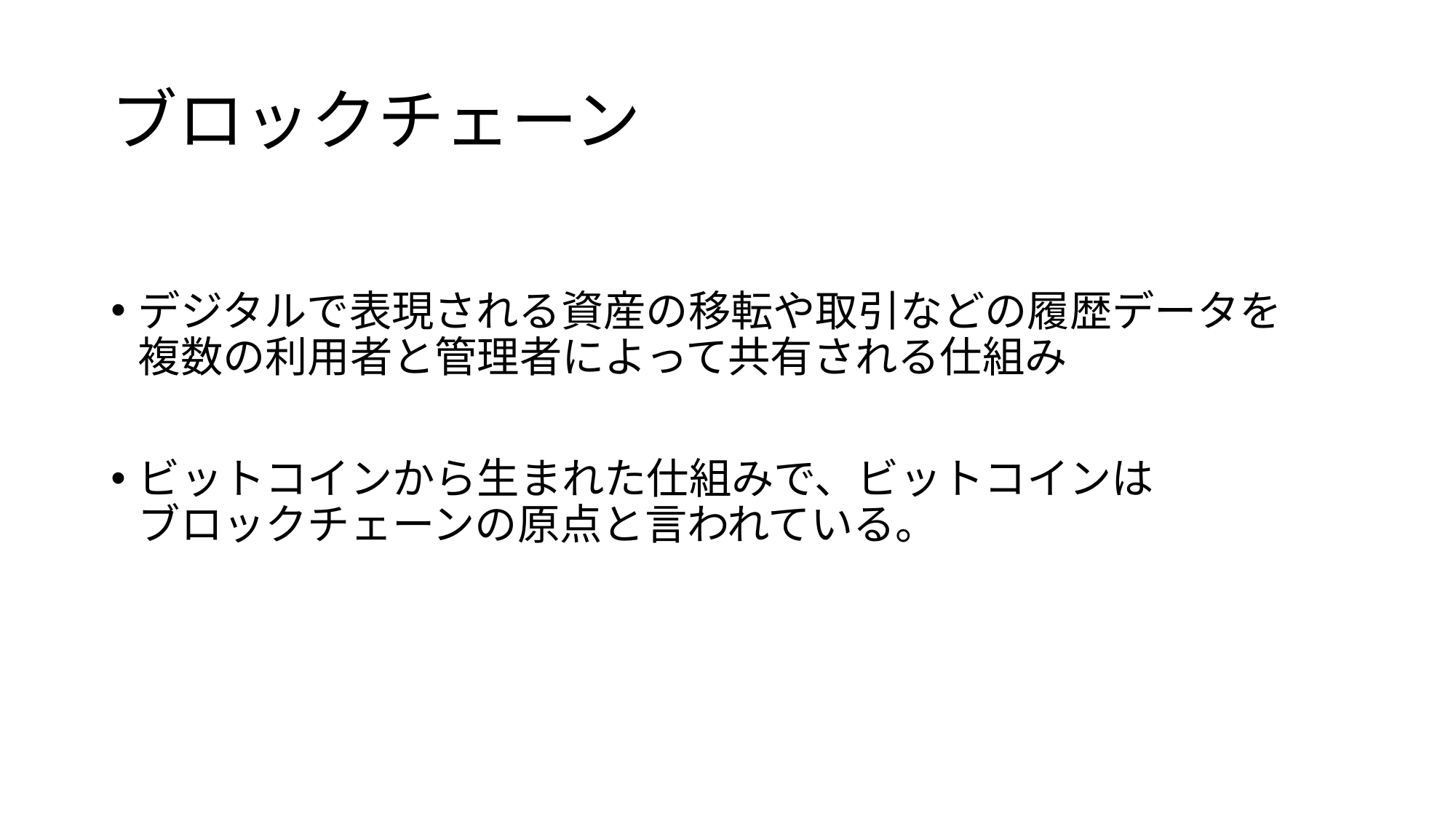

# ブロックチェーン

デジタルで表現される資産の移転や取引などの履歴データを
複数の利用者と管理者によって共有される仕組み

ビットコインから生まれた仕組みで、ビットコインは
ブロックチェーンの原点と言われている。